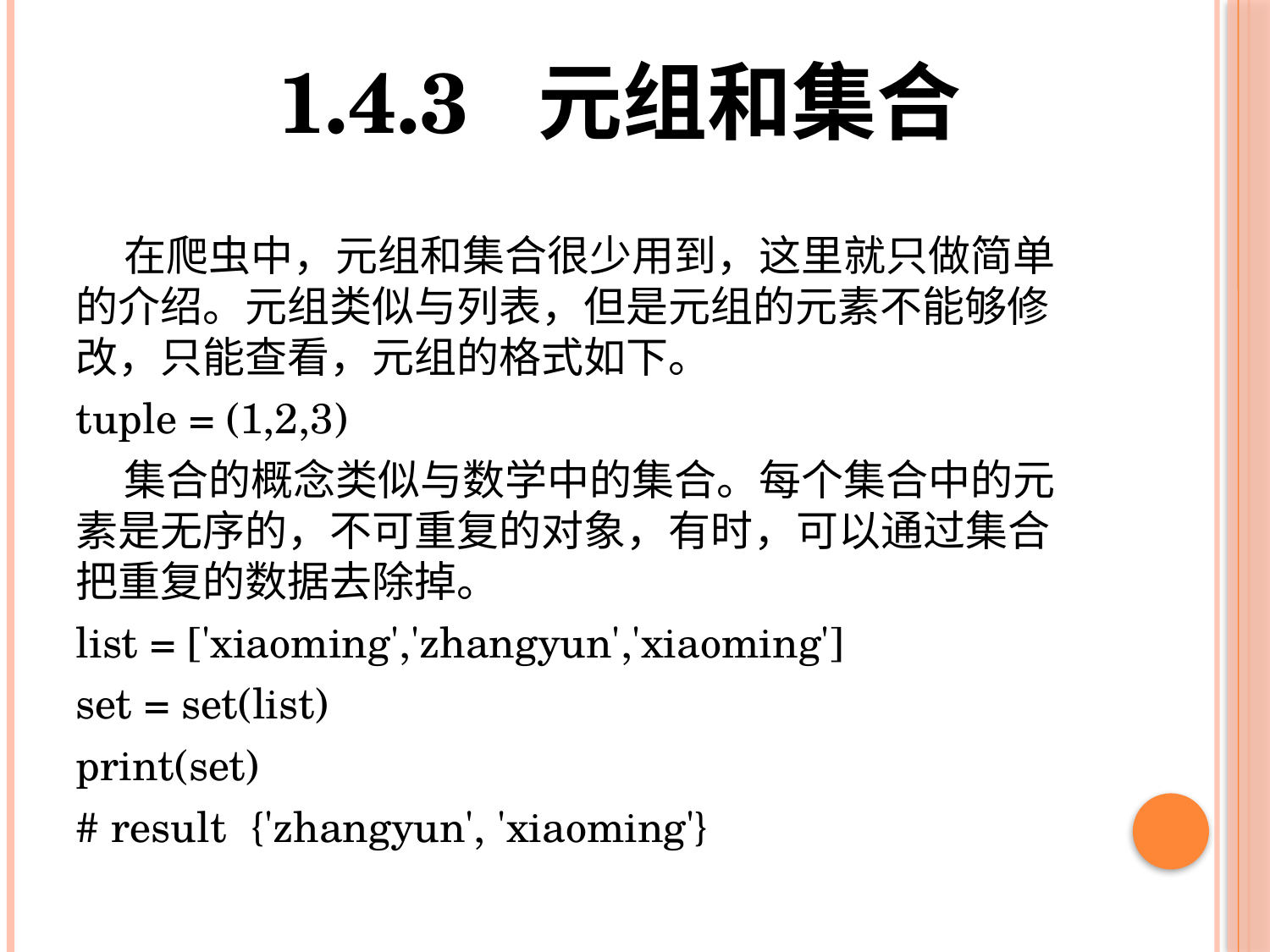

# 1.4.3  元组和集合
    在爬虫中，元组和集合很少用到，这里就只做简单的介绍。元组类似与列表，但是元组的元素不能够修改，只能查看，元组的格式如下。
tuple = (1,2,3)
    集合的概念类似与数学中的集合。每个集合中的元素是无序的，不可重复的对象，有时，可以通过集合把重复的数据去除掉。
list = ['xiaoming','zhangyun','xiaoming']
set = set(list)
print(set)
# result  {'zhangyun', 'xiaoming'}